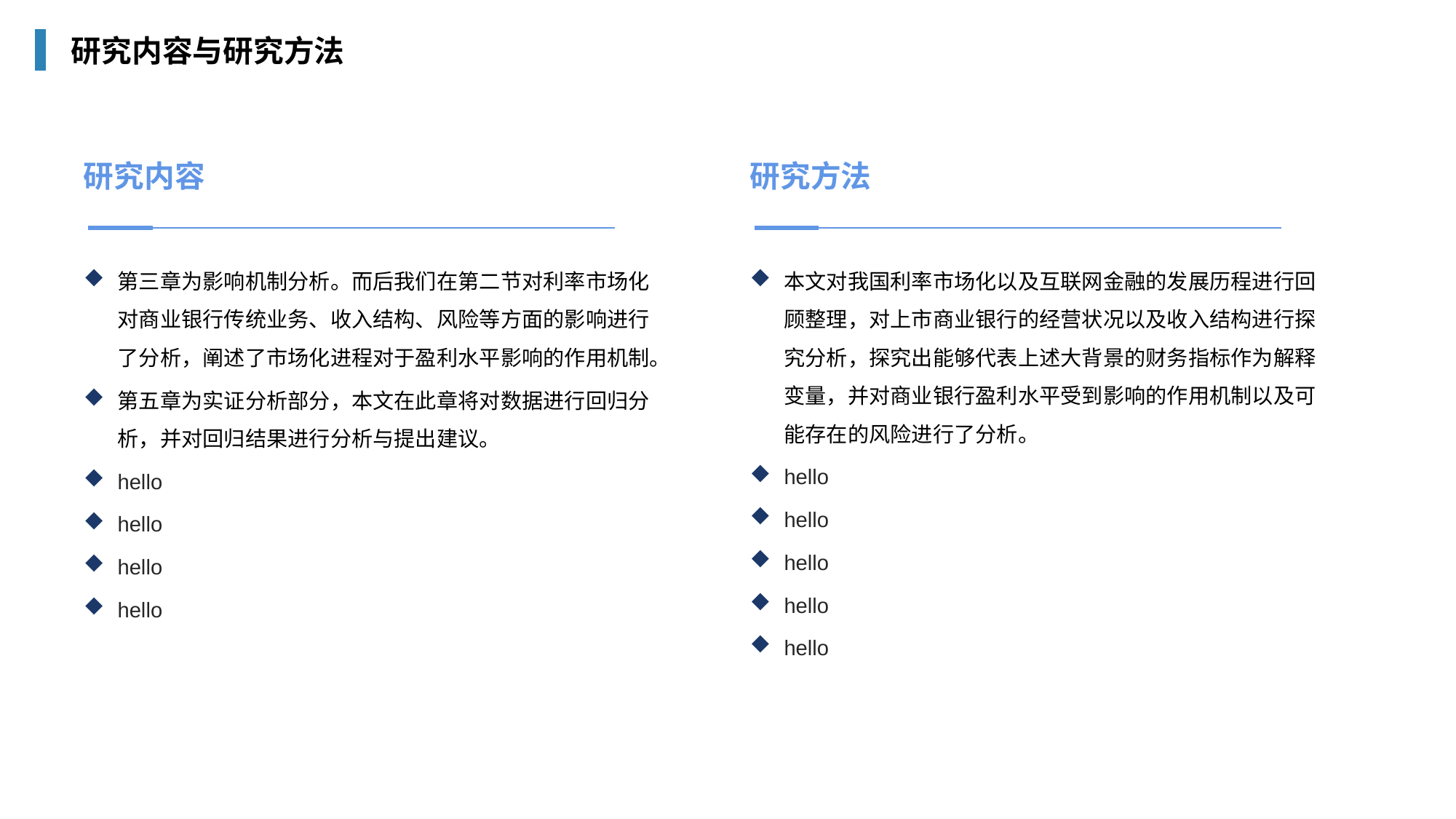

研究内容与研究方法
研究内容
研究方法
第三章为影响机制分析。而后我们在第二节对利率市场化对商业银行传统业务、收入结构、风险等方面的影响进行了分析，阐述了市场化进程对于盈利水平影响的作用机制。
第五章为实证分析部分，本文在此章将对数据进行回归分析，并对回归结果进行分析与提出建议。
hello
hello
hello
hello
本文对我国利率市场化以及互联网金融的发展历程进行回顾整理，对上市商业银行的经营状况以及收入结构进行探究分析，探究出能够代表上述大背景的财务指标作为解释变量，并对商业银行盈利水平受到影响的作用机制以及可能存在的风险进行了分析。
hello
hello
hello
hello
hello